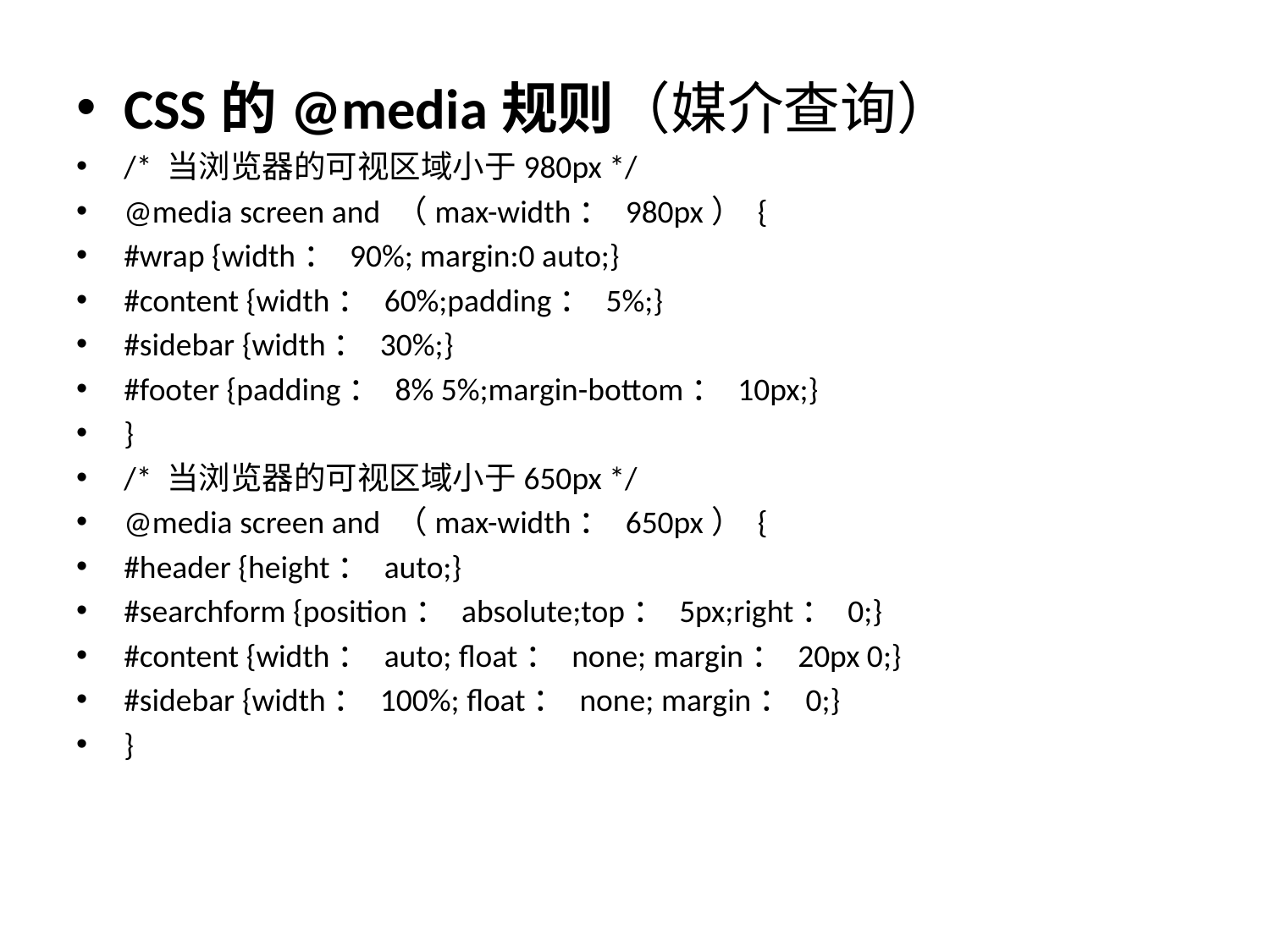

CSS的@media规则（媒介查询）
/* 当浏览器的可视区域小于980px */
@media screen and （max-width： 980px） {
#wrap {width： 90%; margin:0 auto;}
#content {width： 60%;padding： 5%;}
#sidebar {width： 30%;}
#footer {padding： 8% 5%;margin-bottom： 10px;}
}
/* 当浏览器的可视区域小于650px */
@media screen and （max-width： 650px） {
#header {height： auto;}
#searchform {position： absolute;top： 5px;right： 0;}
#content {width： auto; float： none; margin： 20px 0;}
#sidebar {width： 100%; float： none; margin： 0;}
}